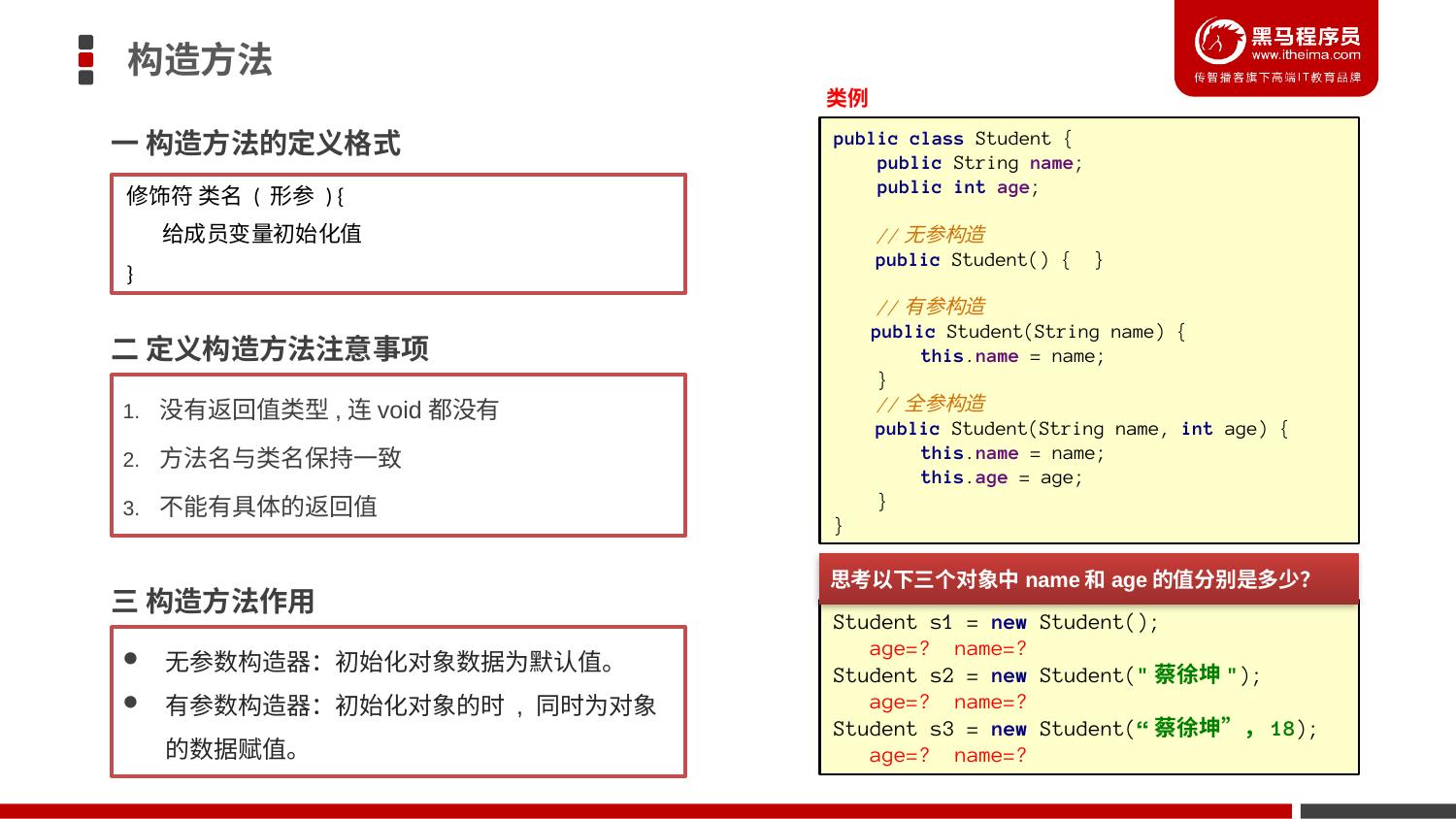

# 构造方法
类例
public class Student {
    public String name;
    public int age;
    //无参构造
        public Student() {  }
    //有参构造
       public Student(String name) {
        this.name = name;
    }
    //全参构造
        public Student(String name, int age) {
        this.name = name;
        this.age = age;
    }
}
一 构造方法的定义格式
修饰符 类名 ( 形参 ) {
      给成员变量初始化值
}
二 定义构造方法注意事项
没有返回值类型,连void都没有
方法名与类名保持一致
不能有具体的返回值
思考以下三个对象中name和age的值分别是多少？
三 构造方法作用
Student s1 = new Student();
   age=?  name=?
Student s2 = new Student("蔡徐坤");
   age=?  name=?
Student s3 = new Student(“蔡徐坤”，18);
   age=?  name=?
无参数构造器：初始化对象数据为默认值。
有参数构造器：初始化对象的时 , 同时为对象的数据赋值。